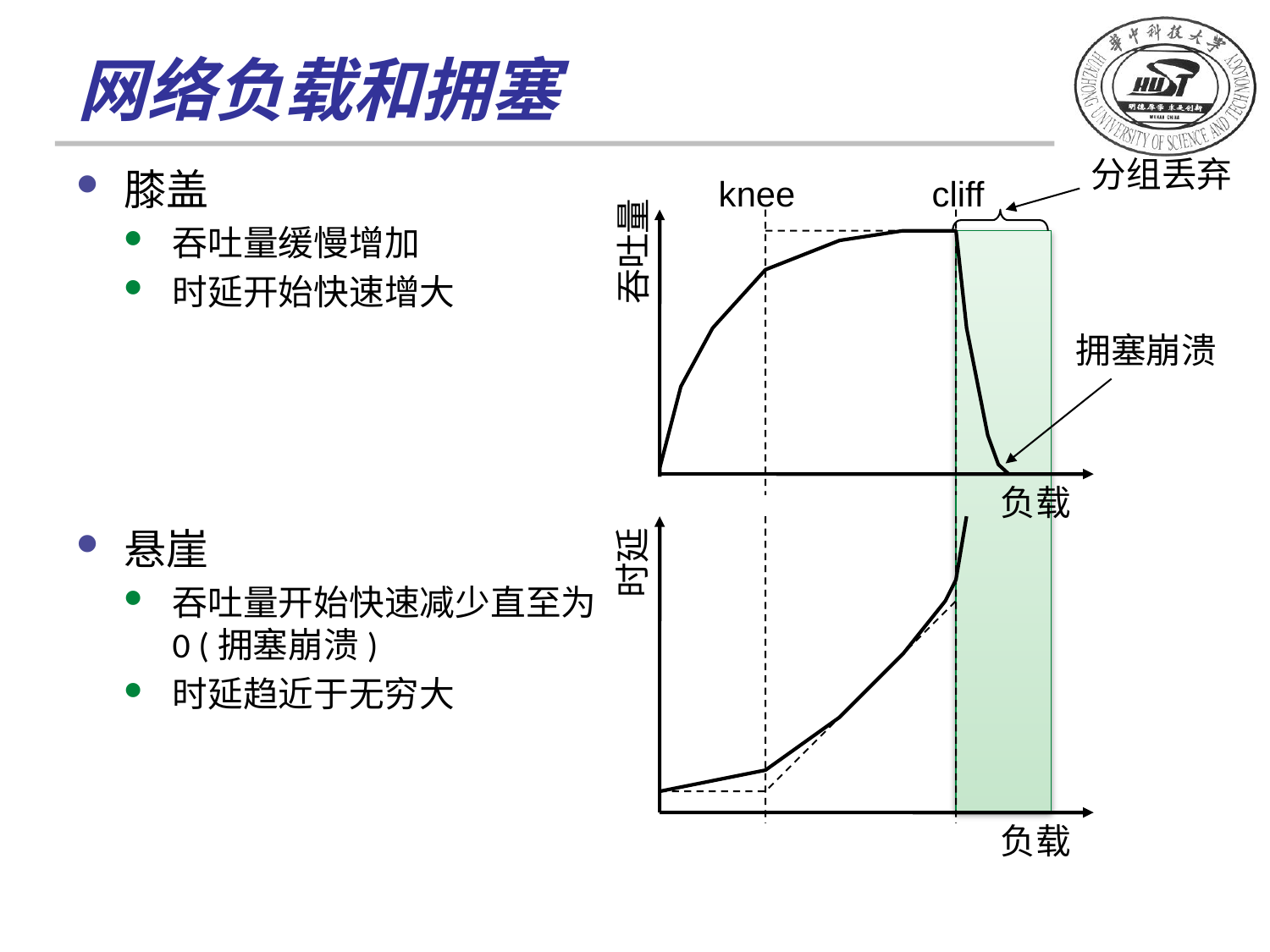

# 网络负载和拥塞
分组丢弃
knee
cliff

吞吐量

拥塞崩溃

负载

时延

负载
膝盖
吞吐量缓慢增加
时延开始快速增大

悬崖
吞吐量开始快速减少直至为0 (拥塞崩溃)
时延趋近于无穷大